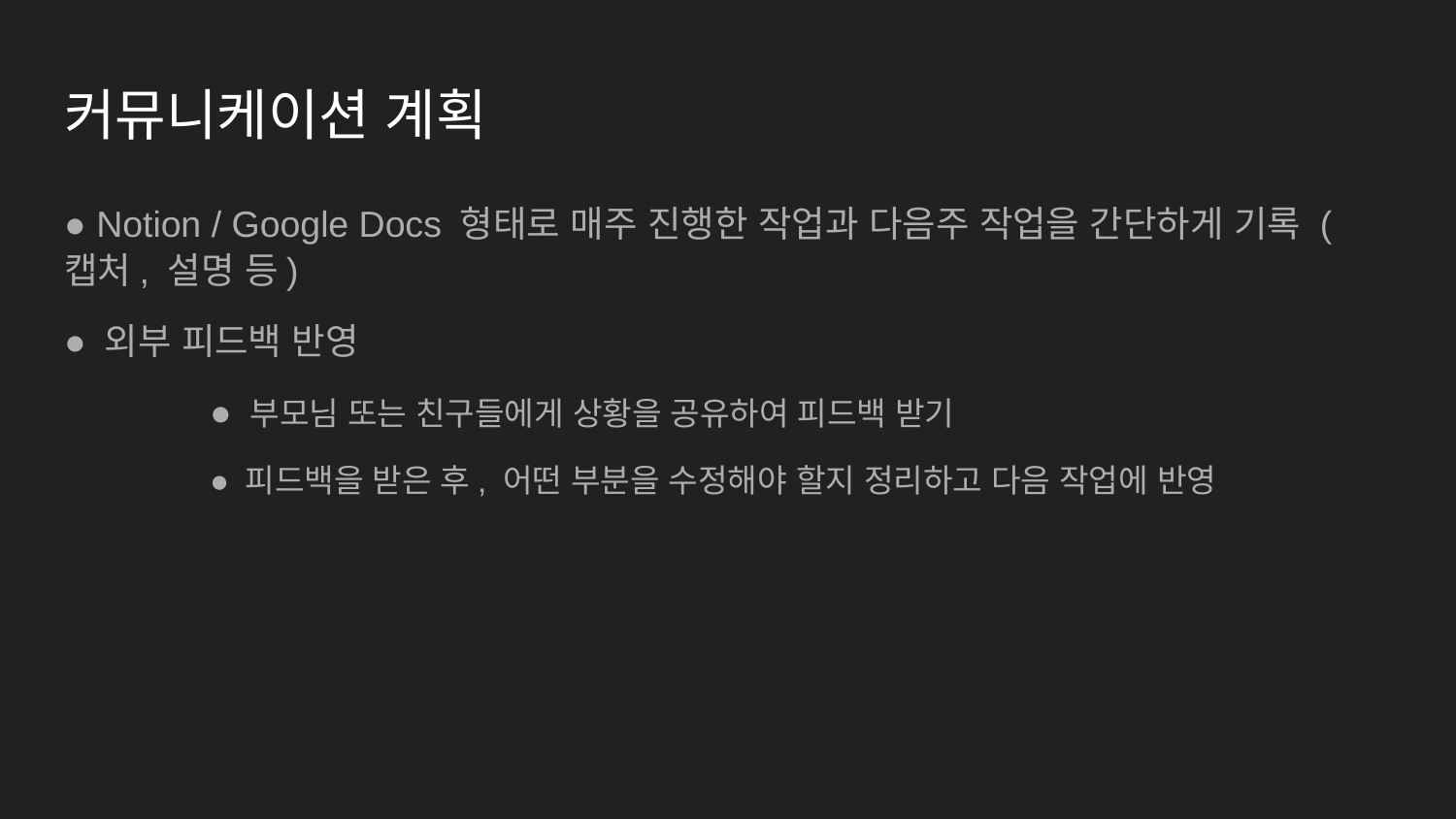

# 커뮤니케이션 계획
● Notion / Google Docs 형태로 매주 진행한 작업과 다음주 작업을 간단하게 기록 (캡처, 설명 등)
● 외부 피드백 반영
	● 부모님 또는 친구들에게 상황을 공유하여 피드백 받기
	● 피드백을 받은 후, 어떤 부분을 수정해야 할지 정리하고 다음 작업에 반영